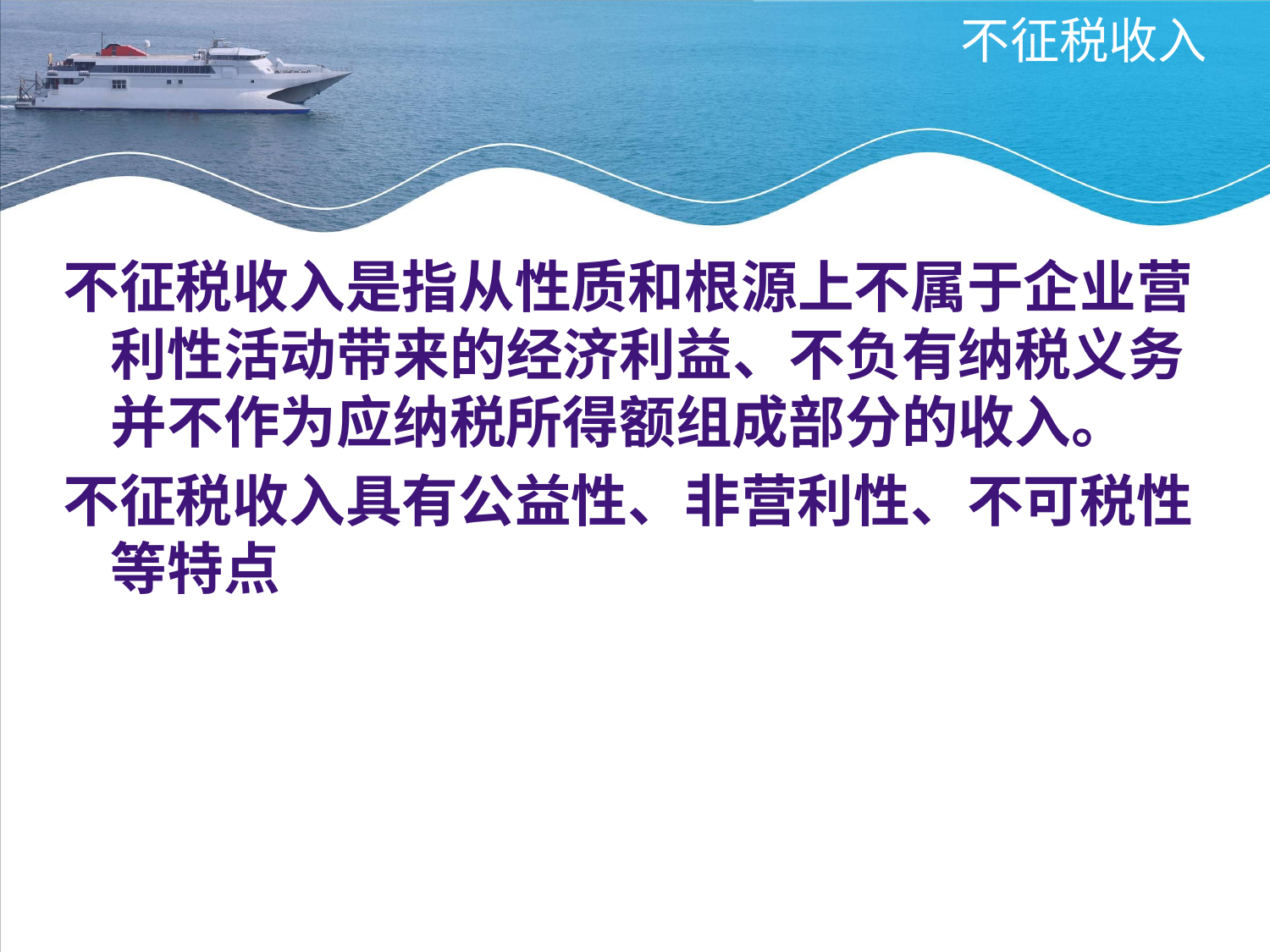

# 不征税收入
不征税收入是指从性质和根源上不属于企业营利性活动带来的经济利益、不负有纳税义务并不作为应纳税所得额组成部分的收入。
不征税收入具有公益性、非营利性、不可税性等特点